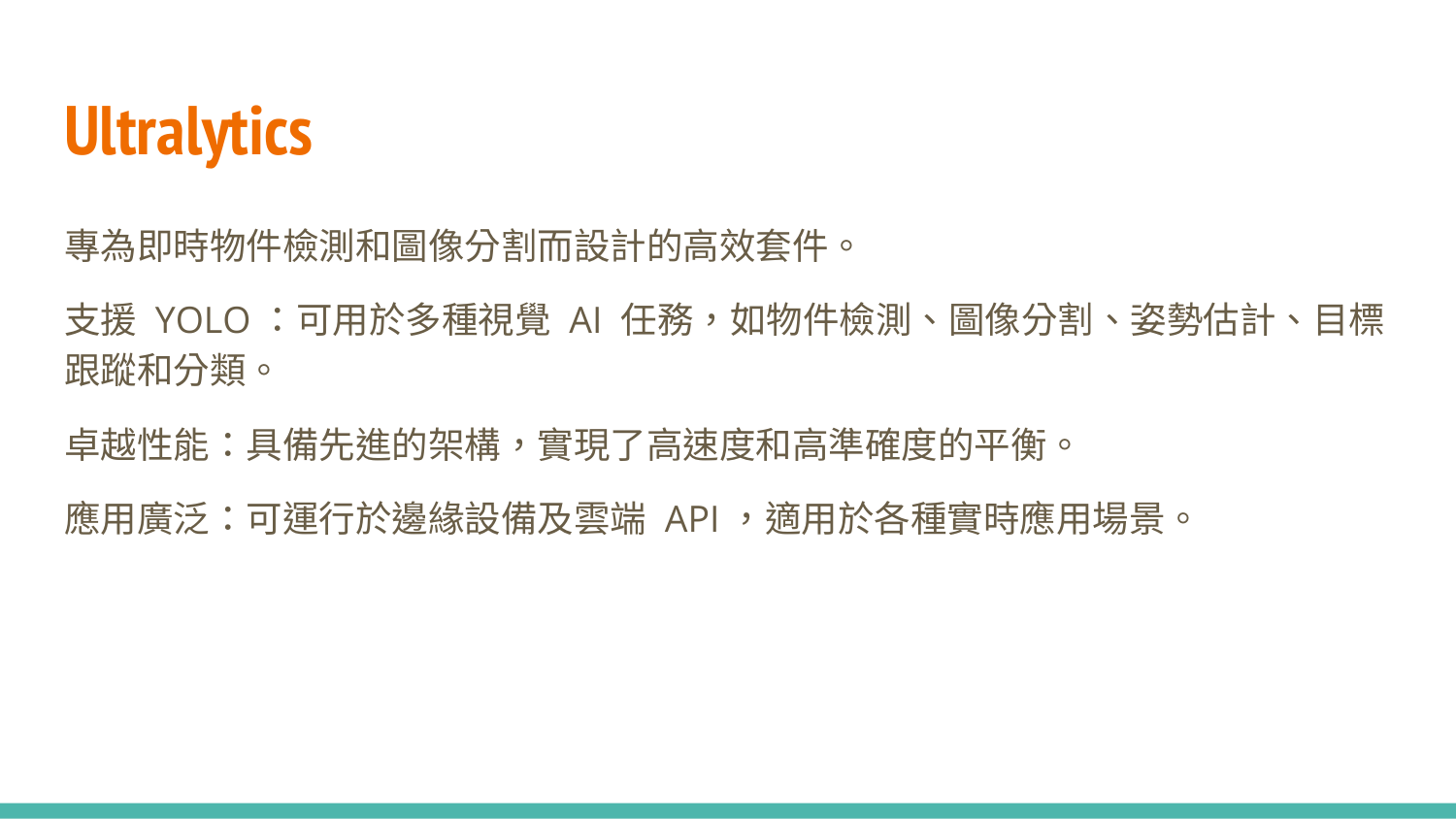

# Ultralytics
專為即時物件檢測和圖像分割而設計的高效套件。
支援 YOLO：可用於多種視覺 AI 任務，如物件檢測、圖像分割、姿勢估計、目標跟蹤和分類。
卓越性能：具備先進的架構，實現了高速度和高準確度的平衡。
應用廣泛：可運行於邊緣設備及雲端 API，適用於各種實時應用場景。